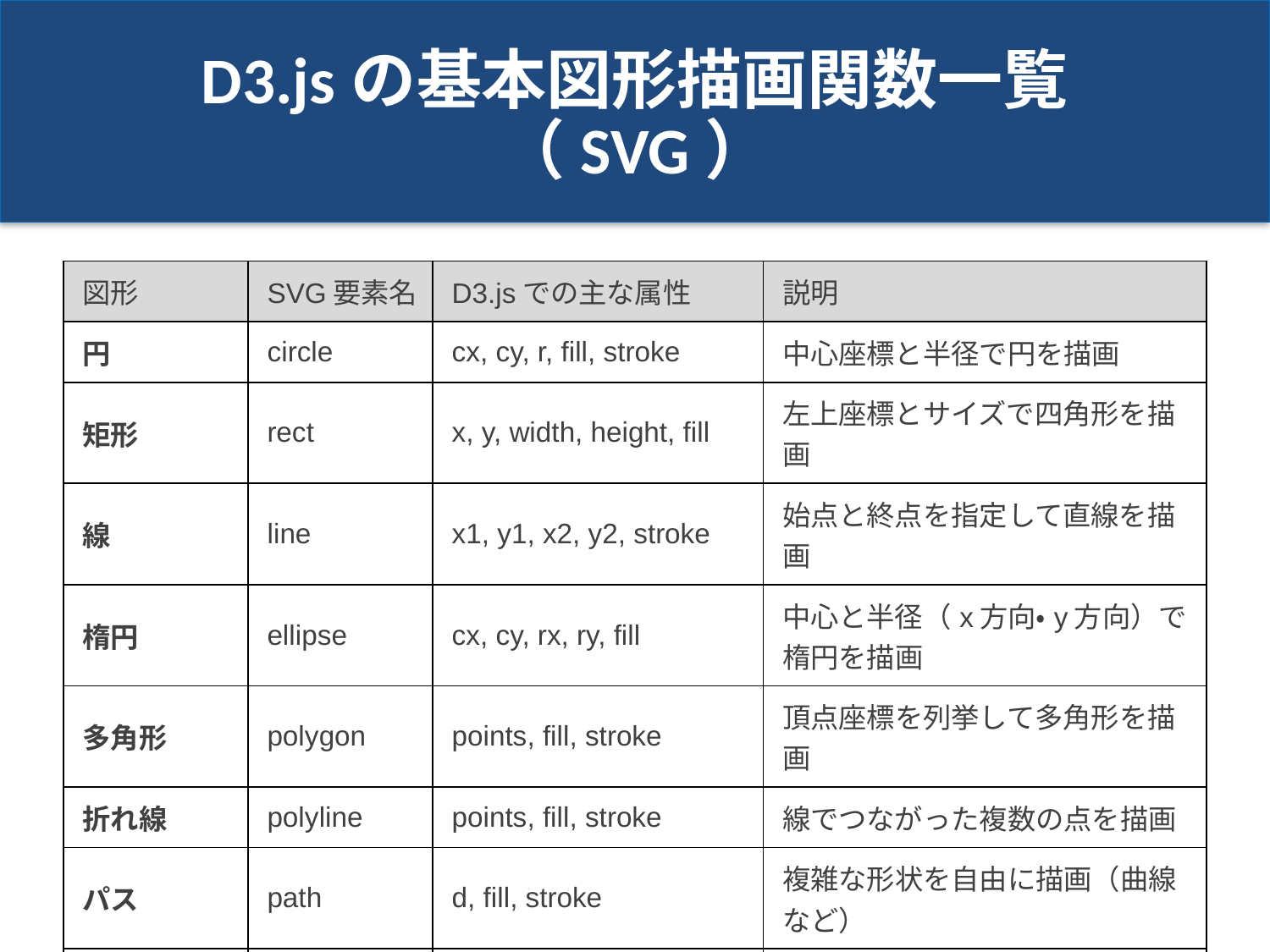

# D3.jsの基本図形描画関数一覧（SVG）
| 図形 | SVG要素名 | D3.jsでの主な属性 | 説明 |
| --- | --- | --- | --- |
| 円 | circle | cx, cy, r, fill, stroke | 中心座標と半径で円を描画 |
| 矩形 | rect | x, y, width, height, fill | 左上座標とサイズで四角形を描画 |
| 線 | line | x1, y1, x2, y2, stroke | 始点と終点を指定して直線を描画 |
| 楕円 | ellipse | cx, cy, rx, ry, fill | 中心と半径（x方向・y方向）で楕円を描画 |
| 多角形 | polygon | points, fill, stroke | 頂点座標を列挙して多角形を描画 |
| 折れ線 | polyline | points, fill, stroke | 線でつながった複数の点を描画 |
| パス | path | d, fill, stroke | 複雑な形状を自由に描画（曲線など） |
| テキスト | text | x, y, font-size, fill | 指定位置に文字列を表示 |